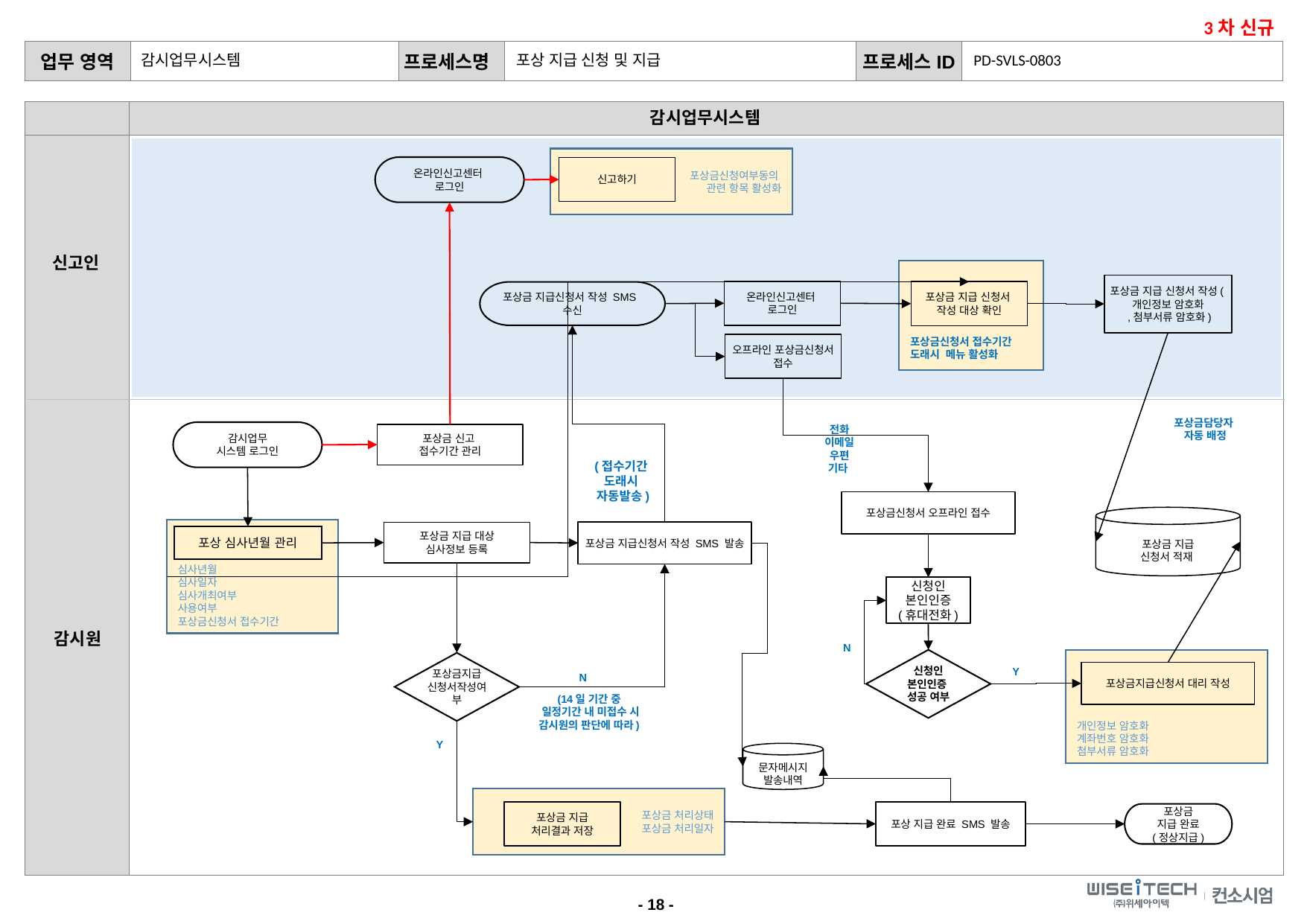

3차 신규
PD-SVLS-0803
감시업무시스템
포상 지급 신청 및 지급
감시업무시스템

포상금신청여부동의
관련 항목 활성화
온라인신고센터
로그인
신고하기
신고인

포상금신청서 접수기간
도래시  메뉴 활성화
포상금 지급 신청서 작성(개인정보 암호화
 ,첨부서류 암호화)
온라인신고센터
로그인
포상금 지급 신청서
작성 대상 확인
포상금 지급신청서 작성 SMS
수신
오프라인 포상금신청서 접수
감시원
포상금담당자
자동 배정
전화
이메일
우편
기타
감시업무
시스템 로그인
포상금 신고
접수기간 관리
(접수기간
도래시
자동발송)
포상금신청서 오프라인 접수
포상금 지급
신청서 적재
심사년월
심사일자
심사개최여부
사용여부
포상금신청서 접수기간
포상금 지급신청서 작성 SMS 발송
포상금 지급 대상
심사정보 등록
포상 심사년월 관리
신청인
본인인증
(휴대전화)
 N
개인정보 암호화
계좌번호 암호화
첨부서류 암호화
신청인
본인인증
성공 여부
포상금지급
신청서작성여부
 Y
포상금지급신청서 대리 작성
 N
(14일 기간 중
일정기간 내 미접수 시
감시원의 판단에 따라)
 Y
문자메시지
발송내역
포상금 처리상태
포상금 처리일자
포상금 지급
처리결과 저장
포상 지급 완료 SMS 발송
포상금
지급 완료
(정상지급)